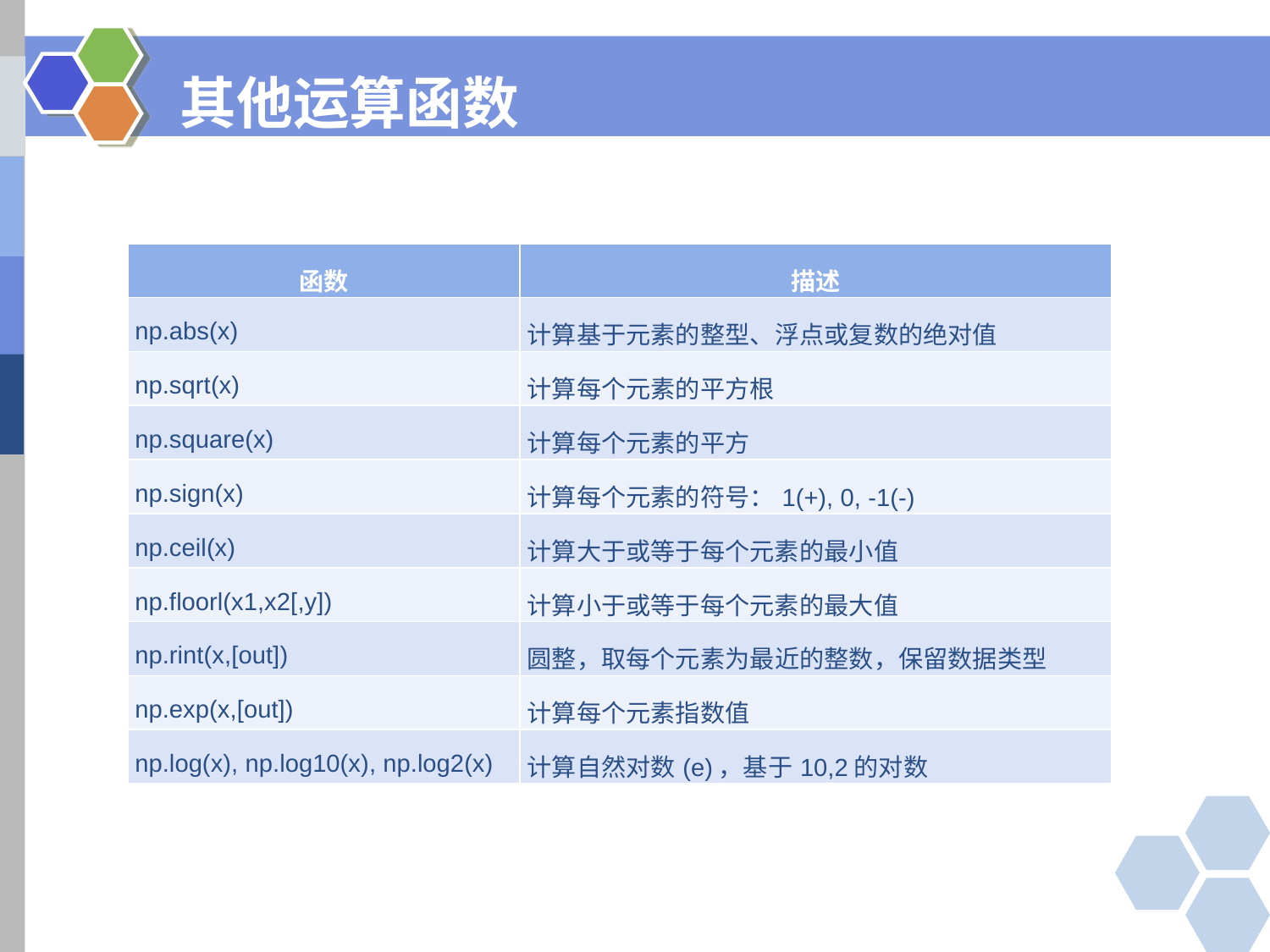

# 其他运算函数
| 函数 | 描述 |
| --- | --- |
| np.abs(x) | 计算基于元素的整型、浮点或复数的绝对值 |
| np.sqrt(x) | 计算每个元素的平方根 |
| np.square(x) | 计算每个元素的平方 |
| np.sign(x) | 计算每个元素的符号：1(+), 0, -1(-) |
| np.ceil(x) | 计算大于或等于每个元素的最小值 |
| np.floorl(x1,x2[,y]) | 计算小于或等于每个元素的最大值 |
| np.rint(x,[out]) | 圆整，取每个元素为最近的整数，保留数据类型 |
| np.exp(x,[out]) | 计算每个元素指数值 |
| np.log(x), np.log10(x), np.log2(x) | 计算自然对数(e)，基于10,2的对数 |